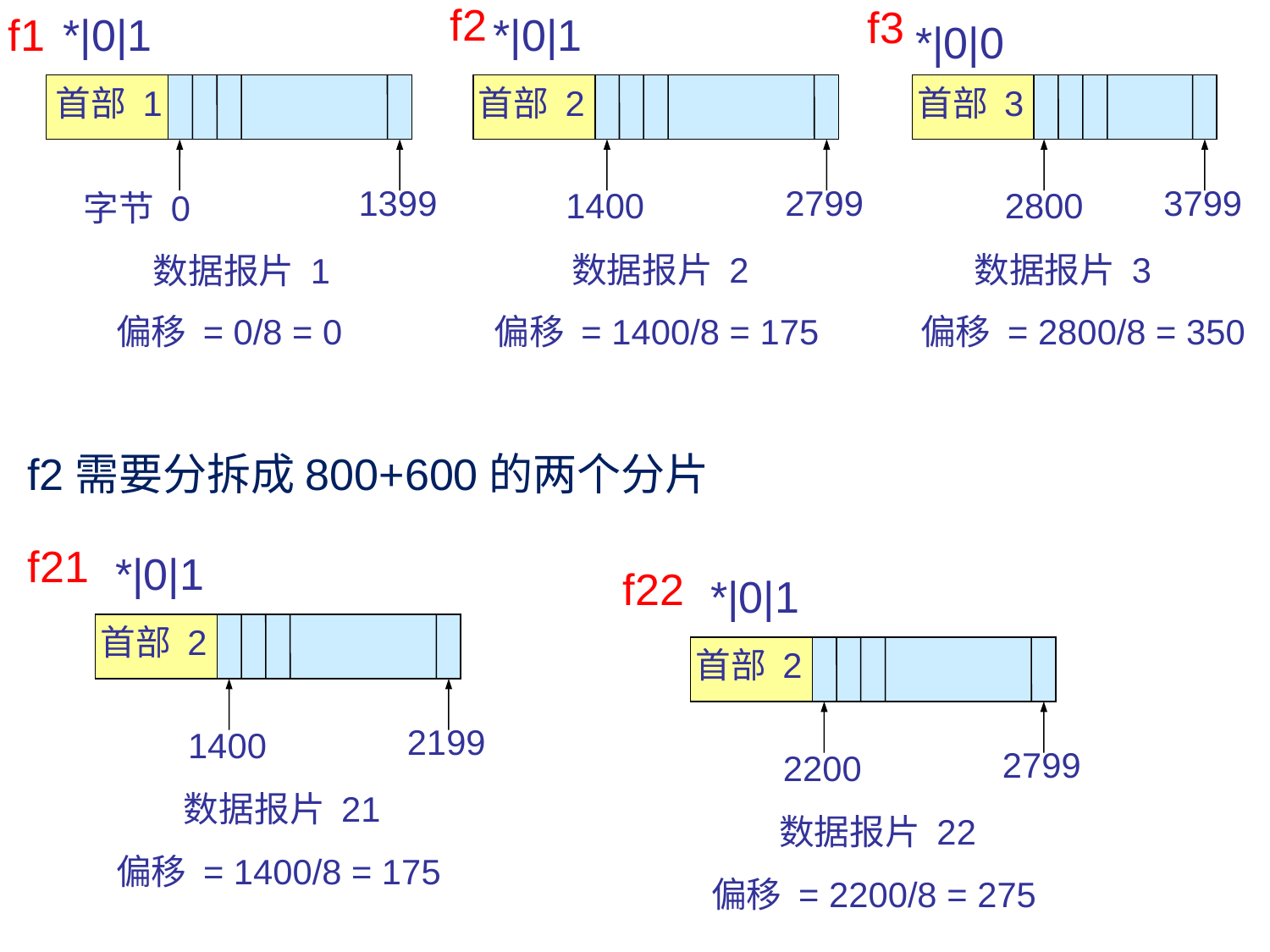

#
f2
f3
*|0|1
*|0|1
f1
*|0|0

首部 1

首部 2

首部 3

1399
2799
3799
1400
2800
字节 0
数据报片 2
数据报片 3
数据报片 1
偏移 = 0/8 = 0
偏移 = 1400/8 = 175
偏移 = 2800/8 = 350
f2需要分拆成800+600的两个分片
f21
*|0|1
f22
*|0|1
首部 2

首部 2

2199
1400
2799
2200
数据报片 21
数据报片 22
偏移 = 1400/8 = 175
偏移 = 2200/8 = 275